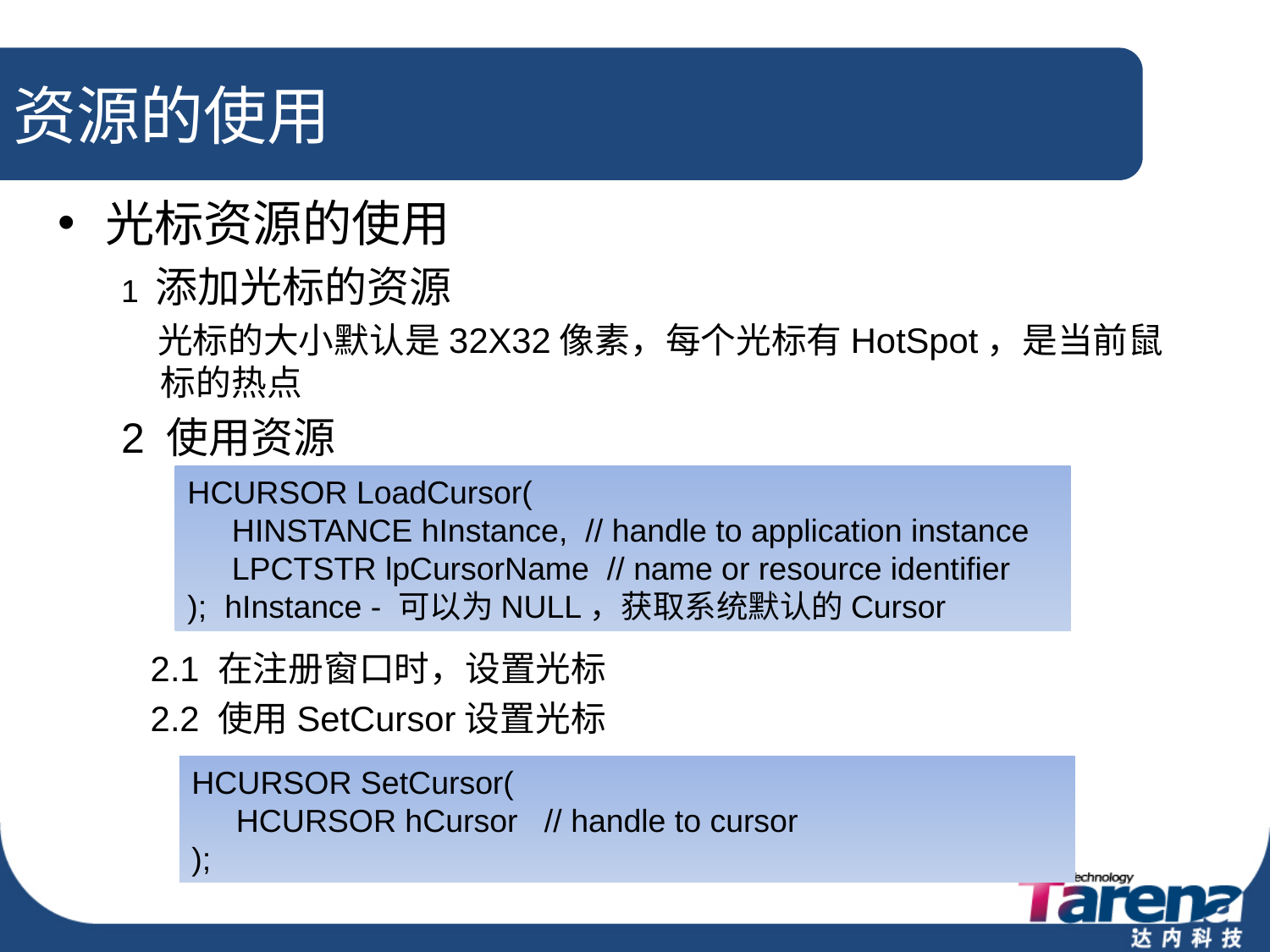

# 资源的使用
光标资源的使用
1 添加光标的资源
    光标的大小默认是32X32像素，每个光标有HotSpot，是当前鼠标的热点
2 使用资源

   2.1 在注册窗口时，设置光标
   2.2 使用SetCursor设置光标
HCURSOR LoadCursor(
     HINSTANCE hInstance,  // handle to application instance
     LPCTSTR lpCursorName  // name or resource identifier
);  hInstance - 可以为NULL，获取系统默认的Cursor
HCURSOR SetCursor(
     HCURSOR hCursor   // handle to cursor
);